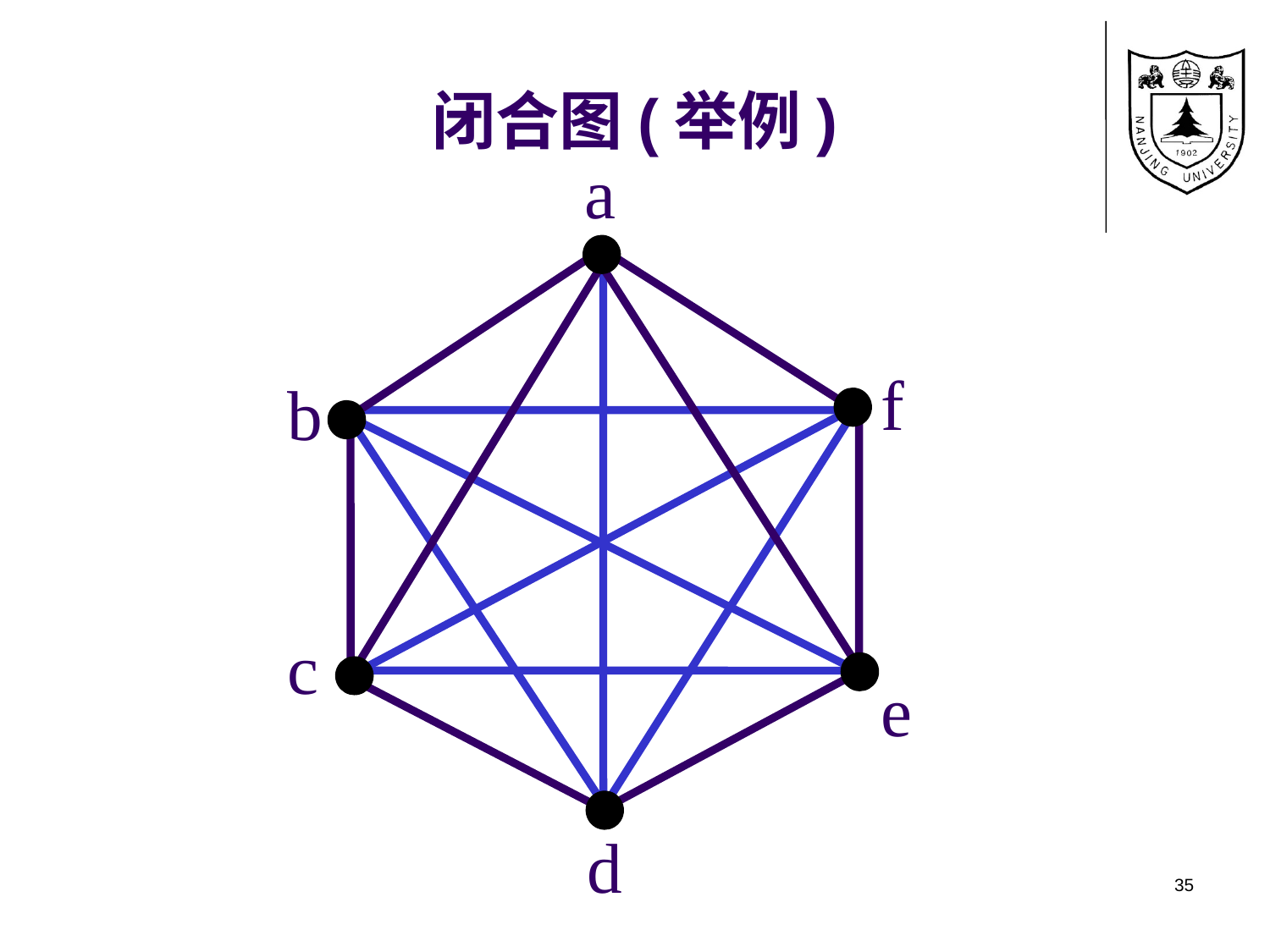

# 闭合图(举例)
a

f
b
c
e
d

35